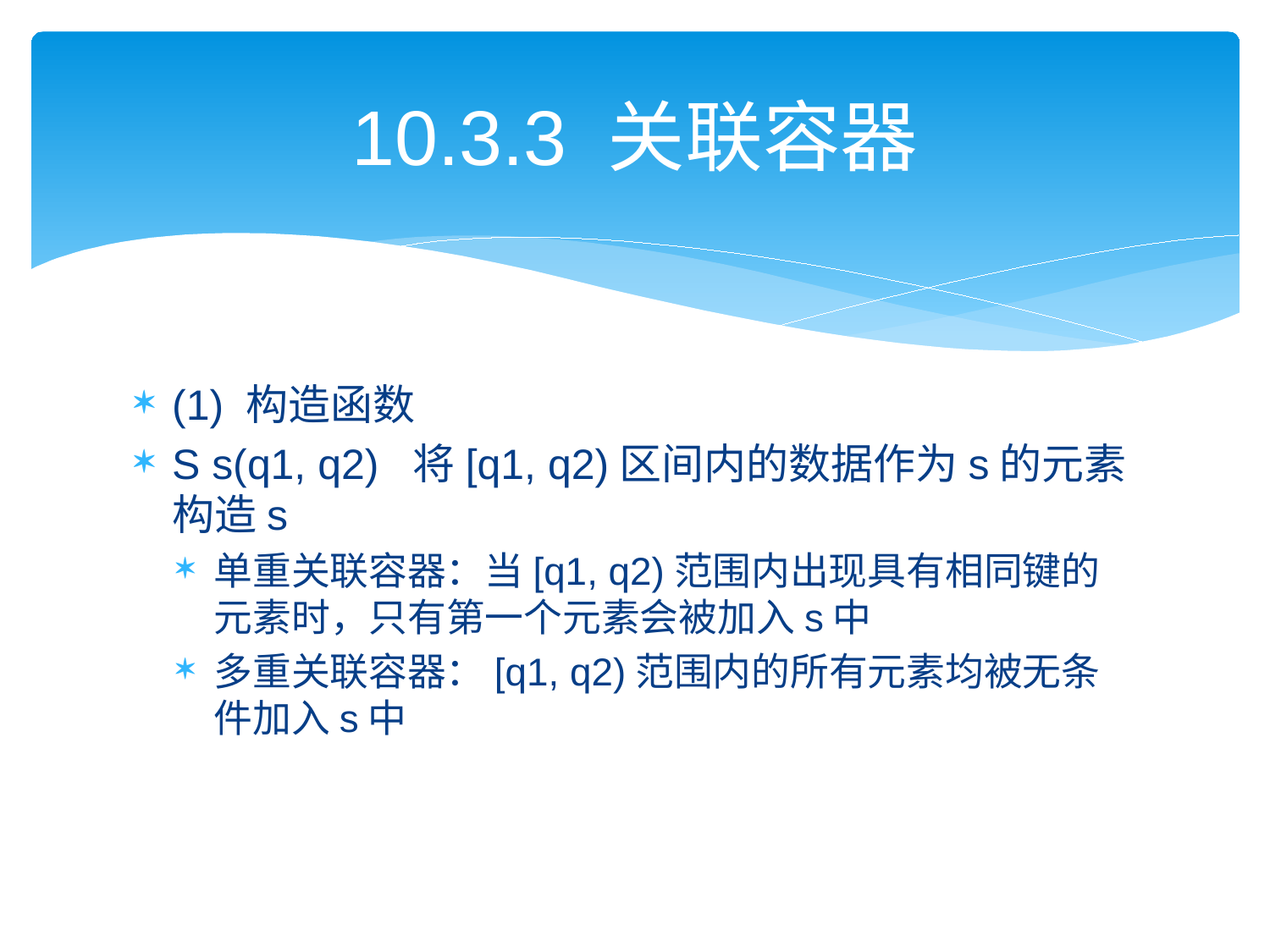

# 10.3.3 关联容器
(1) 构造函数
S s(q1, q2)  将[q1, q2)区间内的数据作为s的元素构造s
单重关联容器：当[q1, q2)范围内出现具有相同键的元素时，只有第一个元素会被加入s中
多重关联容器：[q1, q2)范围内的所有元素均被无条件加入s中